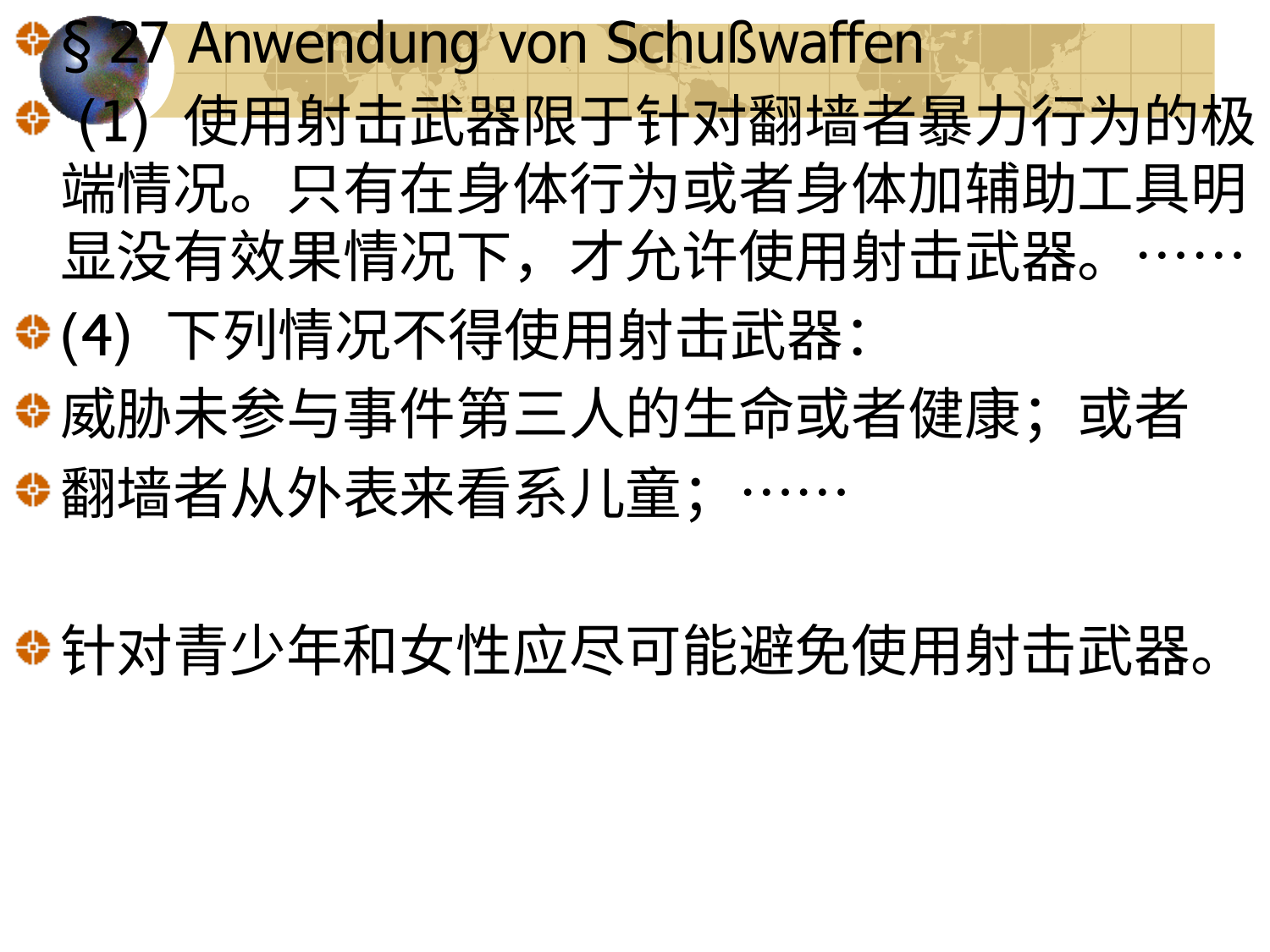

§ 27 Anwendung von Schußwaffen
 (1) 使用射击武器限于针对翻墙者暴力行为的极端情况。只有在身体行为或者身体加辅助工具明显没有效果情况下，才允许使用射击武器。……
(4) 下列情况不得使用射击武器：
威胁未参与事件第三人的生命或者健康；或者
翻墙者从外表来看系儿童；……

针对青少年和女性应尽可能避免使用射击武器。